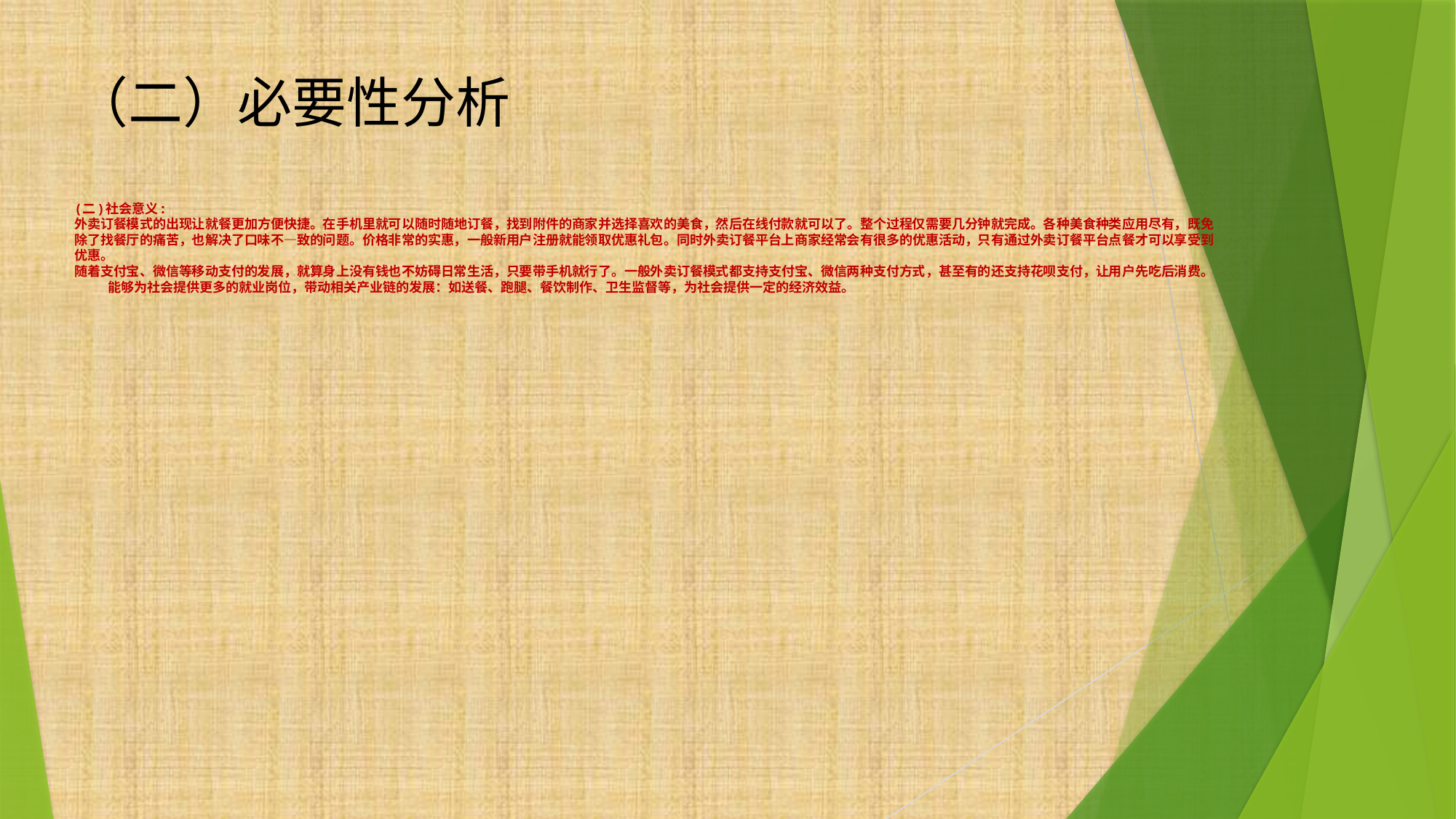

（二）必要性分析
# (二)社会意义: 外卖订餐模式的出现让就餐更加方便快捷。在手机里就可以随时随地订餐，找到附件的商家并选择喜欢的美食，然后在线付款就可以了。整个过程仅需要几分钟就完成。各种美食种类应用尽有，既免除了找餐厅的痛苦，也解决了口味不—致的问题。价格非常的实惠，一般新用户注册就能领取优惠礼包。同时外卖订餐平台上商家经常会有很多的优惠活动，只有通过外卖订餐平台点餐才可以享受到优惠。 随着支付宝、微信等移动支付的发展，就算身上没有钱也不妨碍日常生活，只要带手机就行了。一般外卖订餐模式都支持支付宝、微信两种支付方式，甚至有的还支持花呗支付，让用户先吃后消费。 能够为社会提供更多的就业岗位，带动相关产业链的发展：如送餐、跑腿、餐饮制作、卫生监督等，为社会提供一定的经济效益。